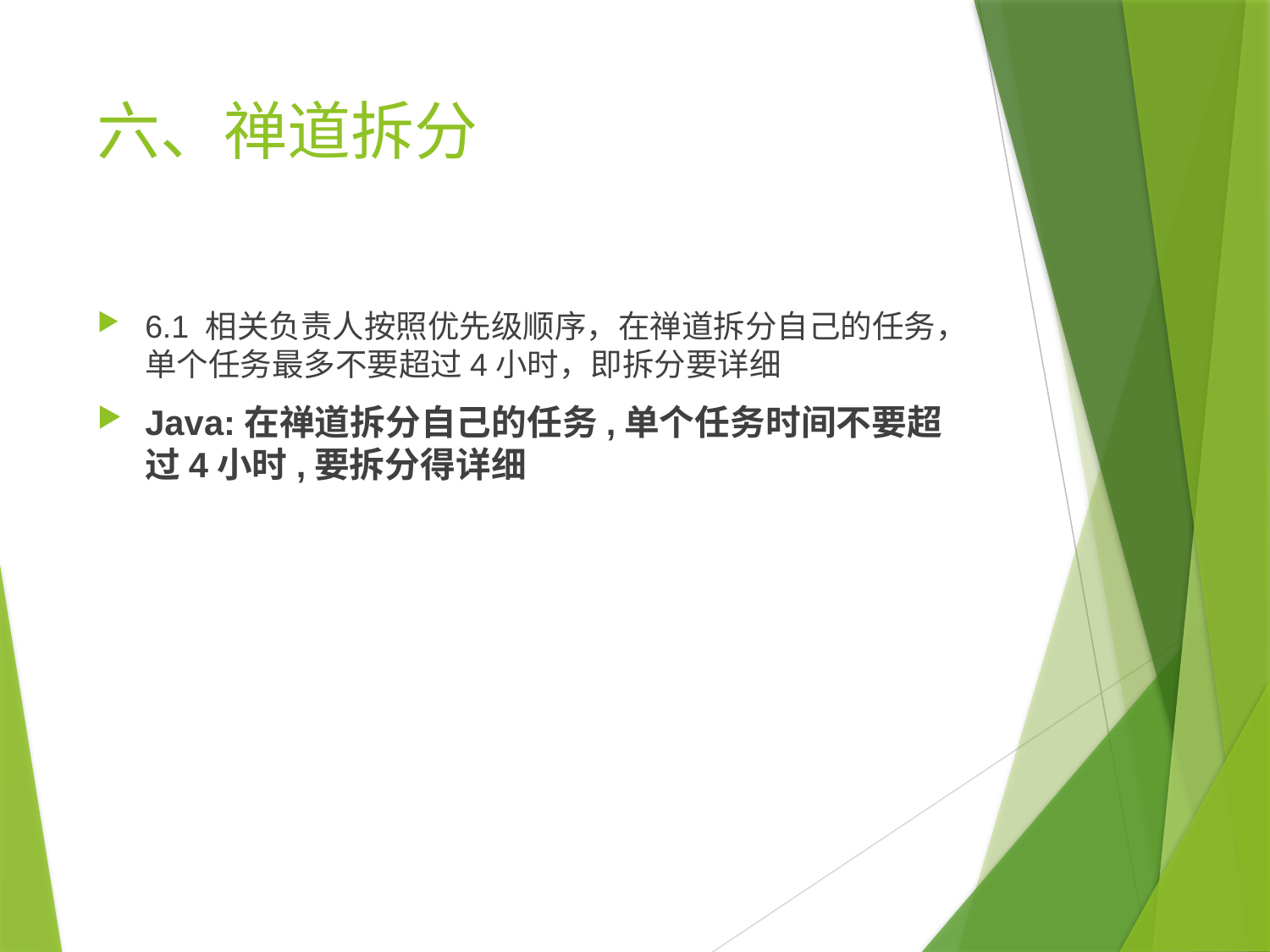

# 六、禅道拆分
6.1 相关负责人按照优先级顺序，在禅道拆分自己的任务，单个任务最多不要超过4小时，即拆分要详细
Java:在禅道拆分自己的任务,单个任务时间不要超过4小时,要拆分得详细